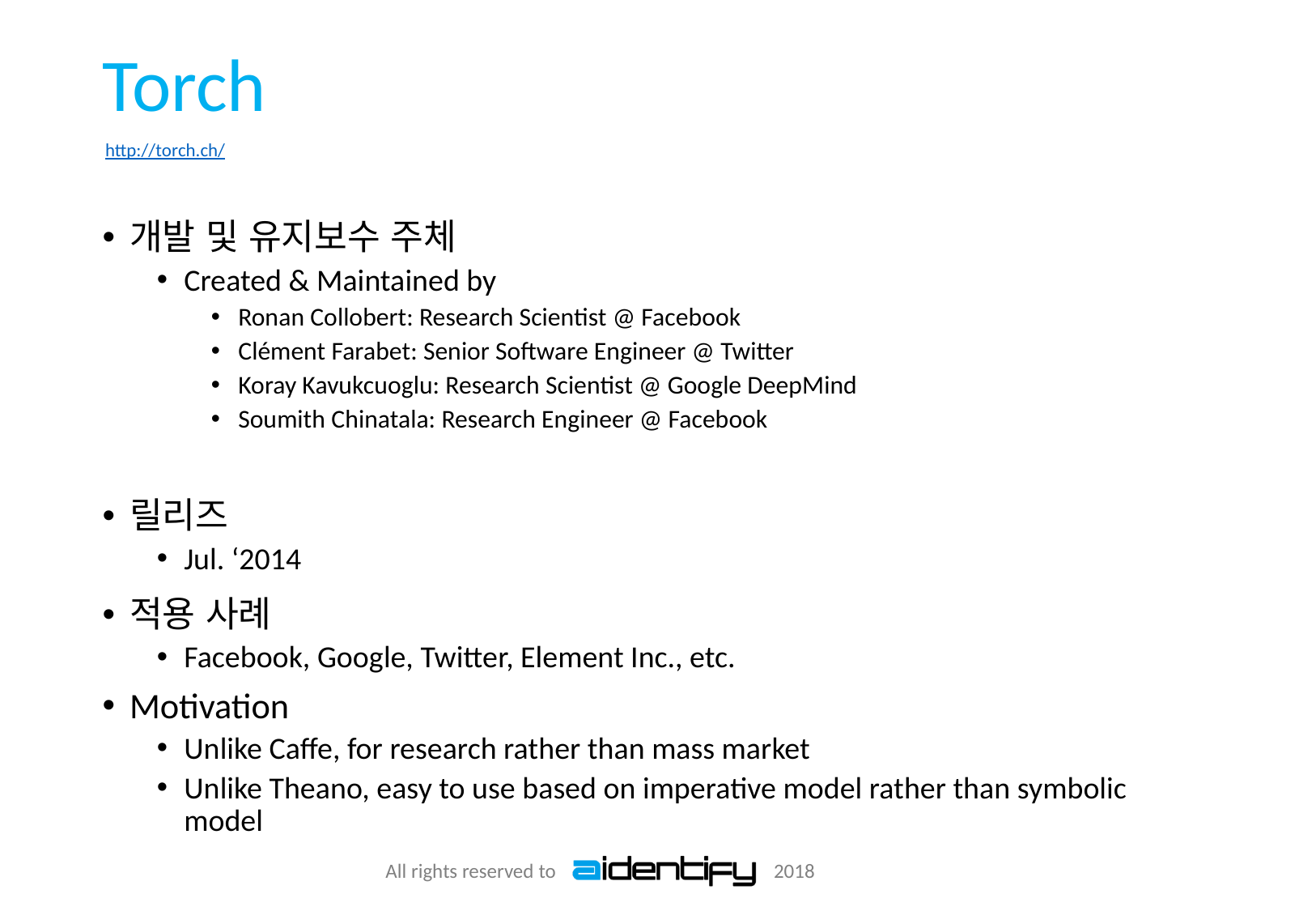

# Torch
http://torch.ch/
개발 및 유지보수 주체
Created & Maintained by
Ronan Collobert: Research Scientist @ Facebook
Clément Farabet: Senior Software Engineer @ Twitter
Koray Kavukcuoglu: Research Scientist @ Google DeepMind
Soumith Chinatala: Research Engineer @ Facebook

릴리즈
Jul. ‘2014
적용 사례
Facebook, Google, Twitter, Element Inc., etc.
Motivation
Unlike Caffe, for research rather than mass market
Unlike Theano, easy to use based on imperative model rather than symbolic model